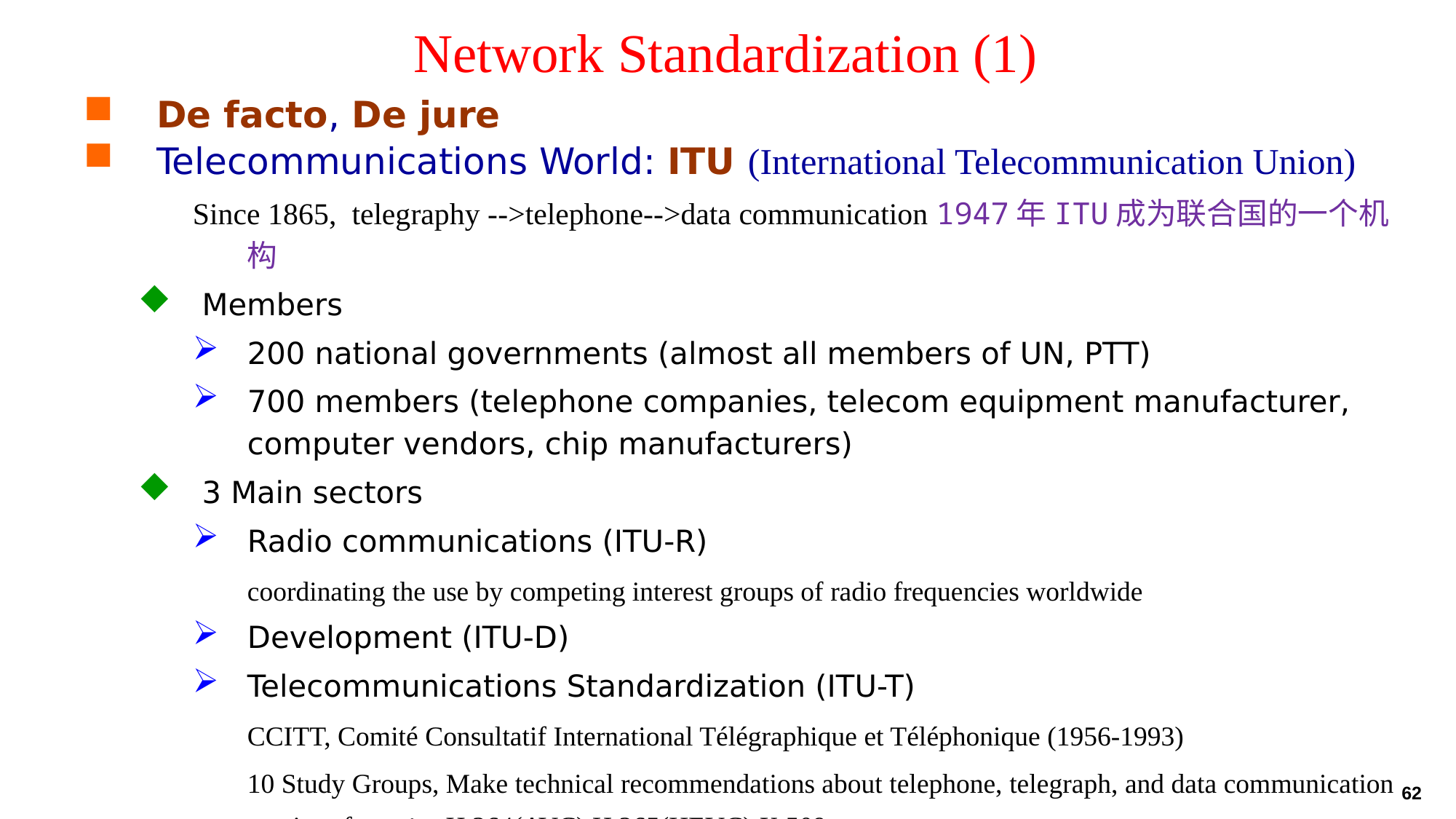

# Network Standardization (1)
De facto, De jure
Telecommunications World: ITU (International Telecommunication Union)
Since 1865,  telegraphy -->telephone-->data communication 1947年ITU成为联合国的一个机构
Members
200 national governments (almost all members of UN, PTT)
700 members (telephone companies, telecom equipment manufacturer, computer vendors, chip manufacturers)
3 Main sectors
Radio communications (ITU-R)
coordinating the use by competing interest groups of radio frequencies worldwide
Development (ITU-D)
Telecommunications Standardization (ITU-T)
CCITT, Comité Consultatif International Télégraphique et Téléphonique (1956-1993)
10 Study Groups, Make technical recommendations about telephone, telegraph, and data communication interfaces： H.264(AVC) H.265(HEVC) X.509 …